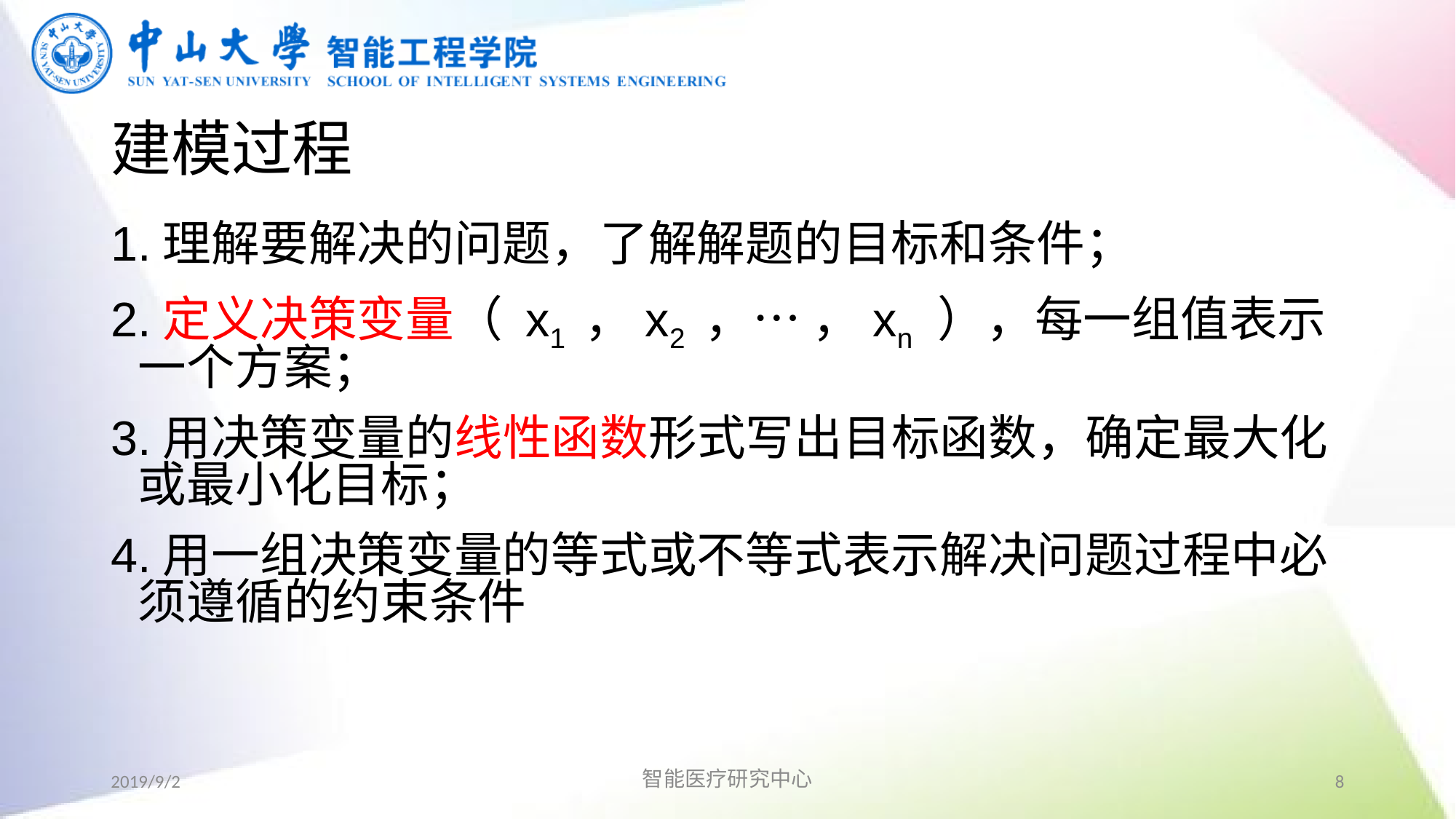

# 建模过程
1.理解要解决的问题，了解解题的目标和条件；
2.定义决策变量（ x1 ，x2 ，… ，xn ），每一组值表示一个方案；
3.用决策变量的线性函数形式写出目标函数，确定最大化或最小化目标；
4.用一组决策变量的等式或不等式表示解决问题过程中必须遵循的约束条件

2019/9/2
智能医疗研究中心
8